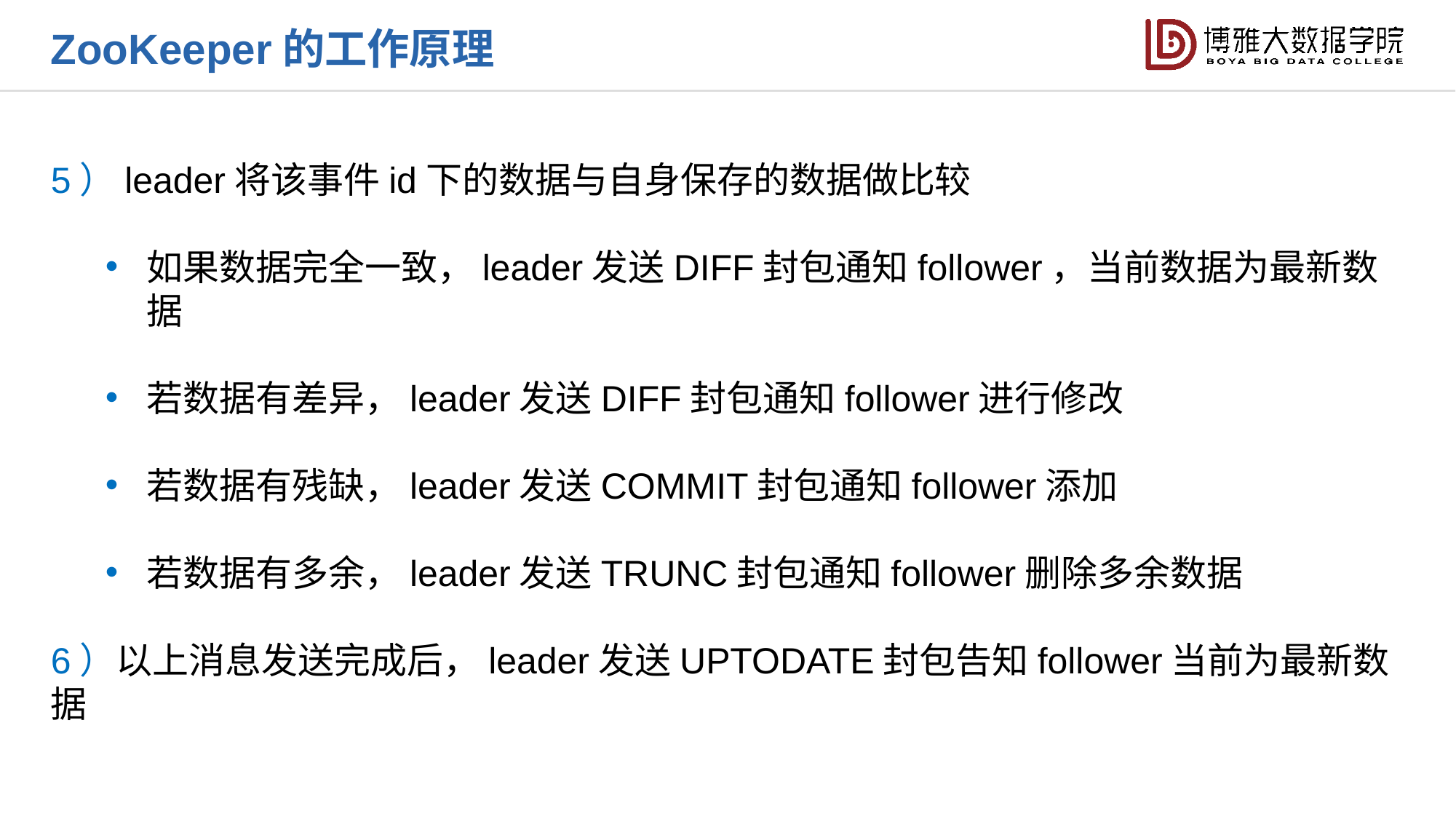

ZooKeeper的工作原理
5）leader将该事件id下的数据与自身保存的数据做比较

如果数据完全一致，leader发送DIFF封包通知follower，当前数据为最新数据

若数据有差异，leader发送DIFF封包通知follower进行修改

若数据有残缺，leader发送COMMIT封包通知follower添加

若数据有多余，leader发送TRUNC封包通知follower删除多余数据

6）以上消息发送完成后，leader发送UPTODATE封包告知follower当前为最新数据